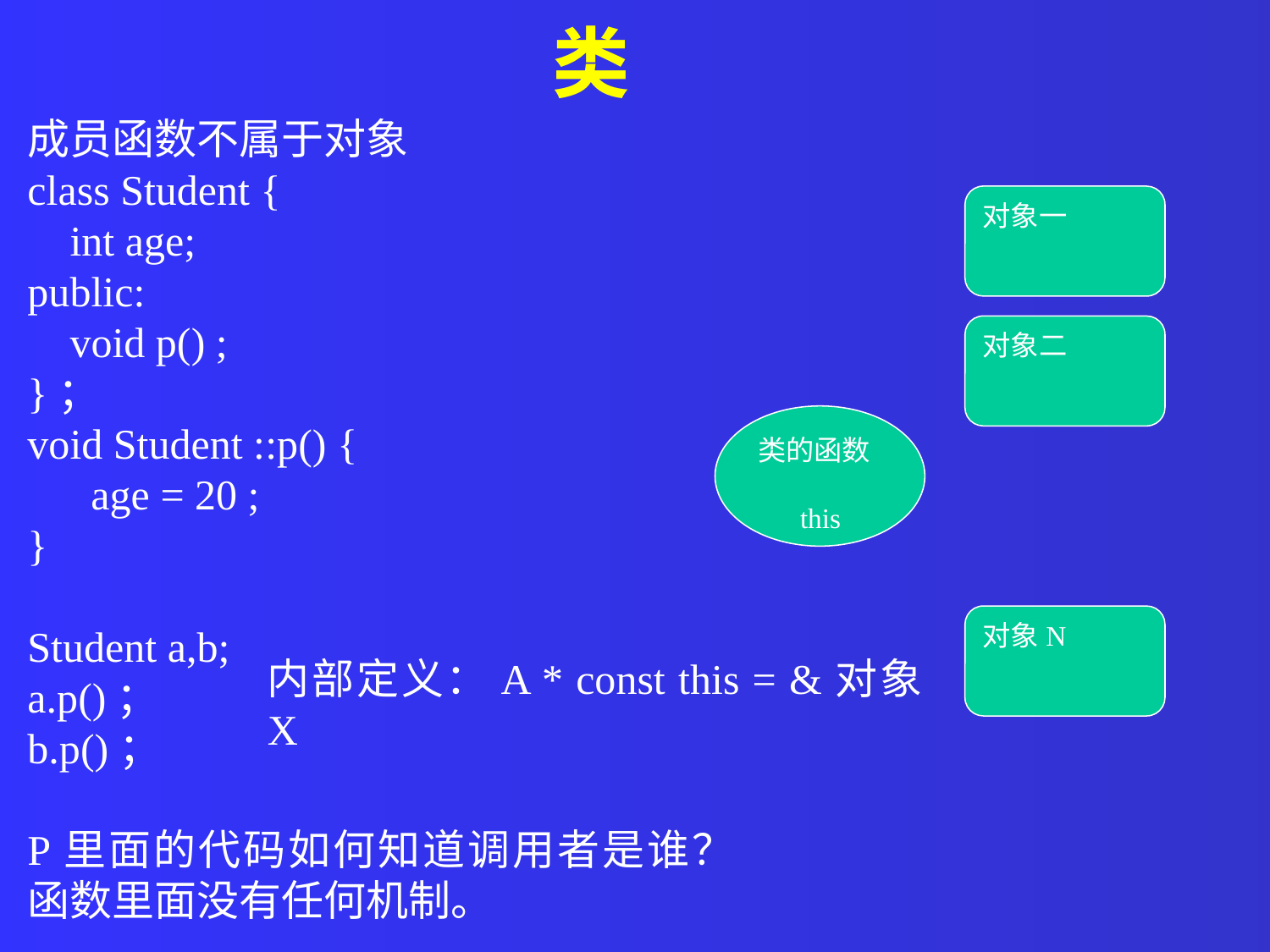

类
成员函数不属于对象
class Student {
    int age;
public:
    void p() ;
}；
void Student ::p() {
      age = 20 ;
}

Student a,b;
a.p()；
b.p()；

P里面的代码如何知道调用者是谁？
函数里面没有任何机制。
对象一
对象二
类的函数

      this
对象N
内部定义：A * const this = &对象X